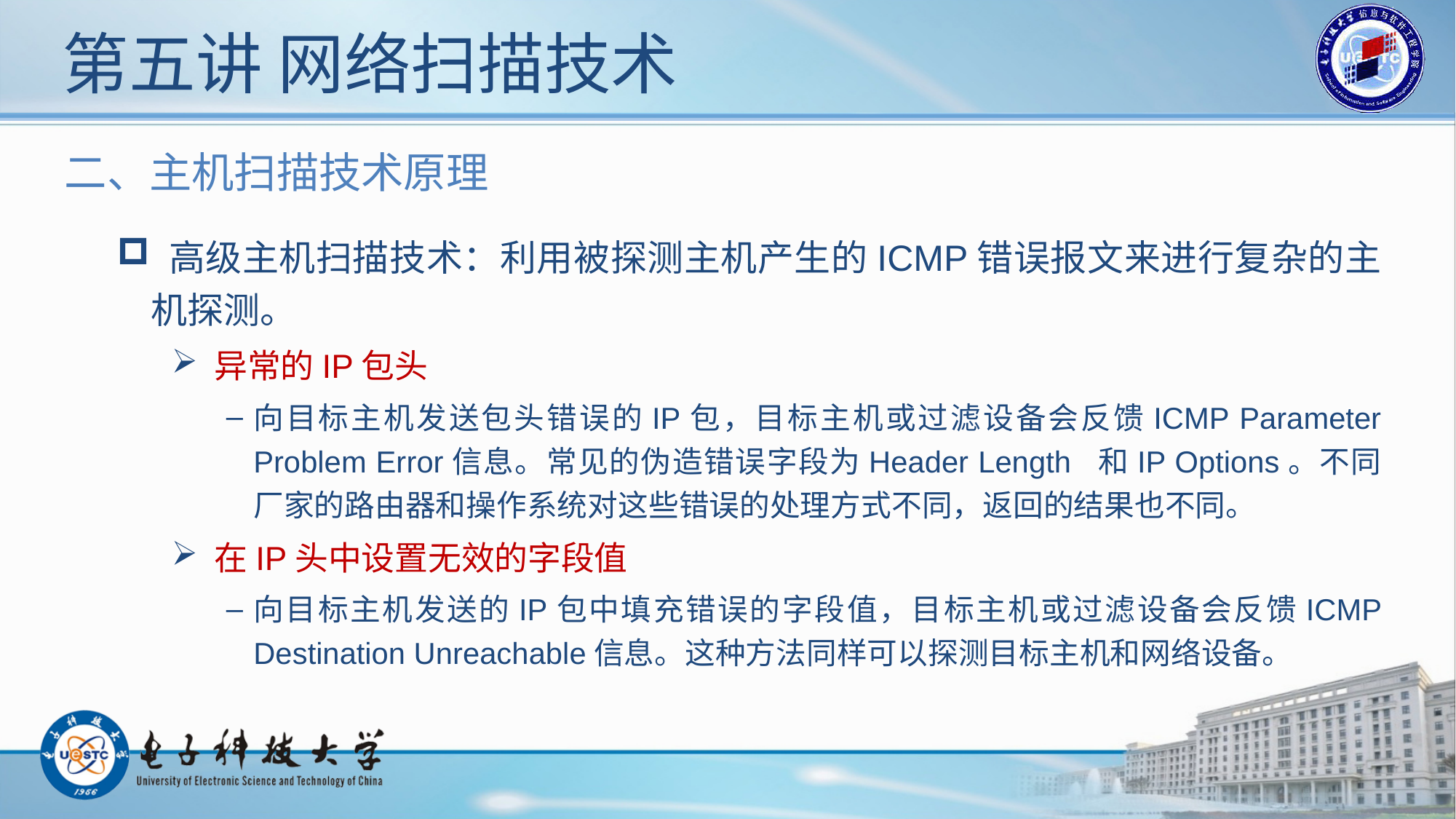

# 第五讲 网络扫描技术
二、主机扫描技术原理
 高级主机扫描技术：利用被探测主机产生的ICMP错误报文来进行复杂的主机探测。
 异常的IP包头
向目标主机发送包头错误的IP包，目标主机或过滤设备会反馈ICMP Parameter Problem Error信息。常见的伪造错误字段为Header Length  和IP Options。不同厂家的路由器和操作系统对这些错误的处理方式不同，返回的结果也不同。
 在IP头中设置无效的字段值
向目标主机发送的IP包中填充错误的字段值，目标主机或过滤设备会反馈ICMP Destination Unreachable信息。这种方法同样可以探测目标主机和网络设备。